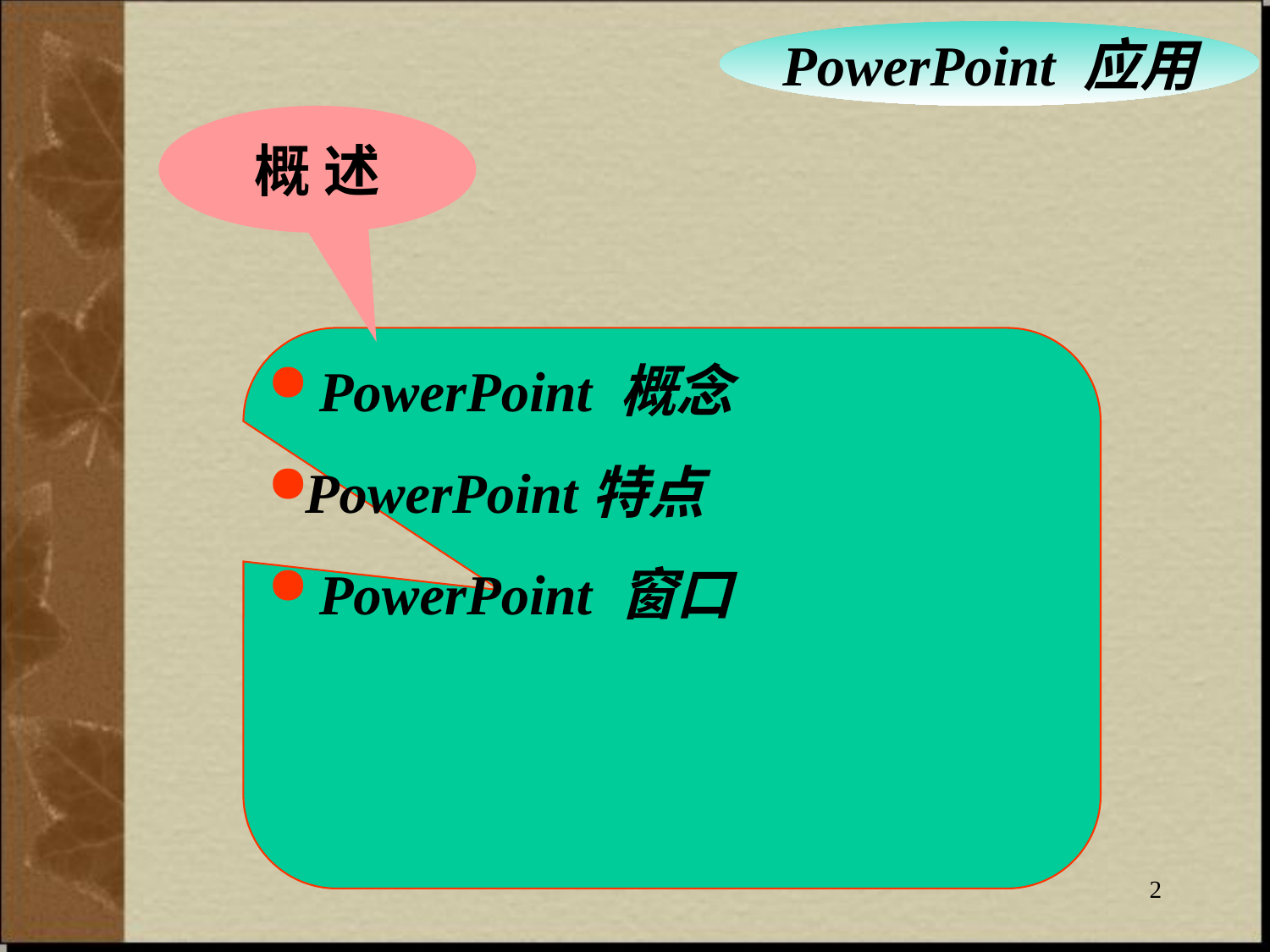

PowerPoint 应用
概 述
 PowerPoint 概念
PowerPoint特点
 PowerPoint 窗口

2